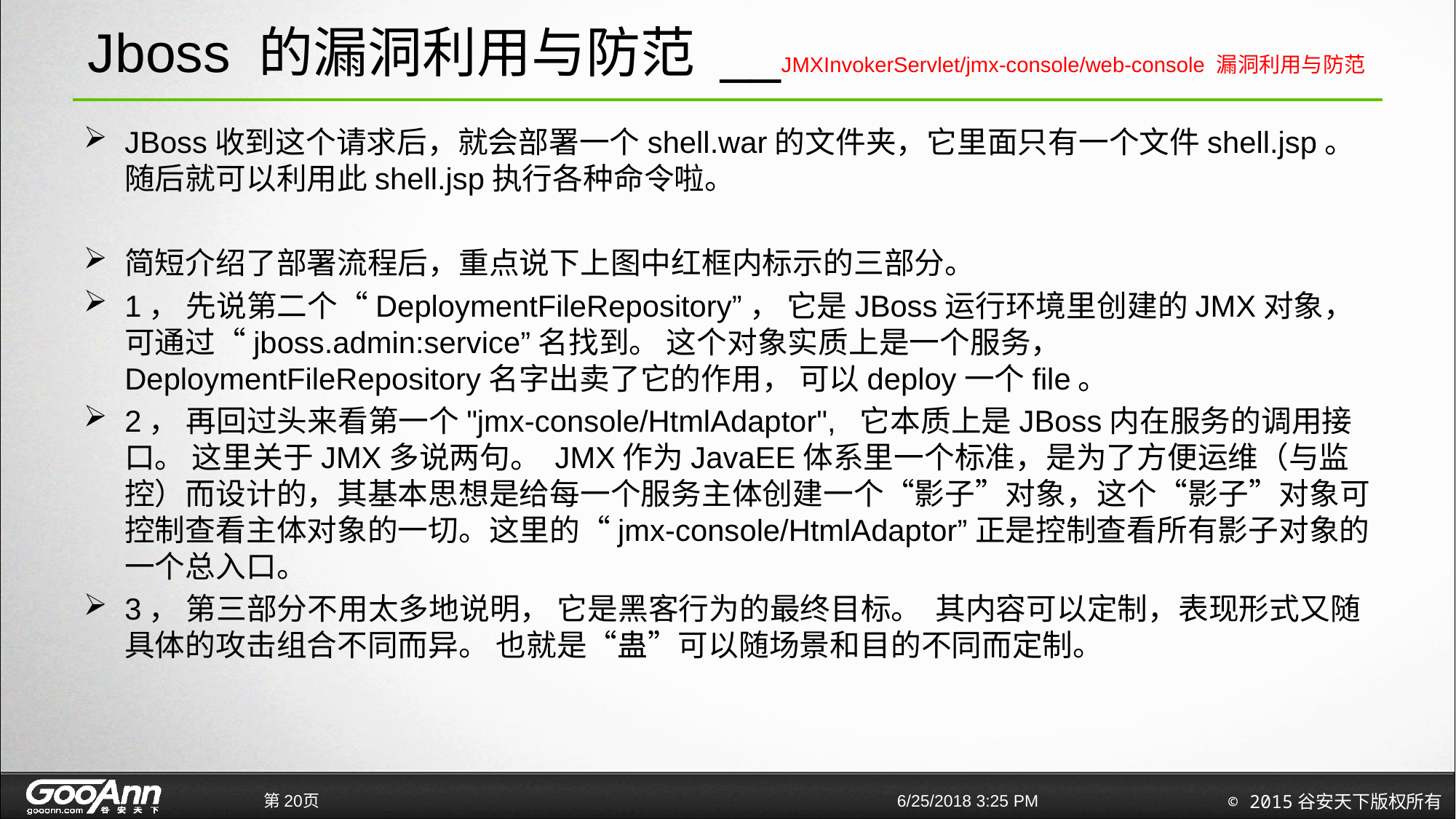

# Jboss 的漏洞利用与防范 __JMXInvokerServlet/jmx-console/web-console 漏洞利用与防范
JBoss收到这个请求后，就会部署一个shell.war的文件夹，它里面只有一个文件shell.jsp。随后就可以利用此shell.jsp执行各种命令啦。

简短介绍了部署流程后，重点说下上图中红框内标示的三部分。
1， 先说第二个“DeploymentFileRepository”， 它是JBoss运行环境里创建的JMX对象，可通过“jboss.admin:service”名找到。 这个对象实质上是一个服务，  DeploymentFileRepository名字出卖了它的作用， 可以deploy一个file。
2， 再回过头来看第一个"jmx-console/HtmlAdaptor",  它本质上是JBoss内在服务的调用接口。 这里关于JMX多说两句。 JMX作为JavaEE体系里一个标准，是为了方便运维（与监控）而设计的，其基本思想是给每一个服务主体创建一个“影子”对象，这个“影子”对象可控制查看主体对象的一切。这里的“jmx-console/HtmlAdaptor”正是控制查看所有影子对象的一个总入口。
3， 第三部分不用太多地说明， 它是黑客行为的最终目标。  其内容可以定制，表现形式又随具体的攻击组合不同而异。 也就是“蛊”可以随场景和目的不同而定制。